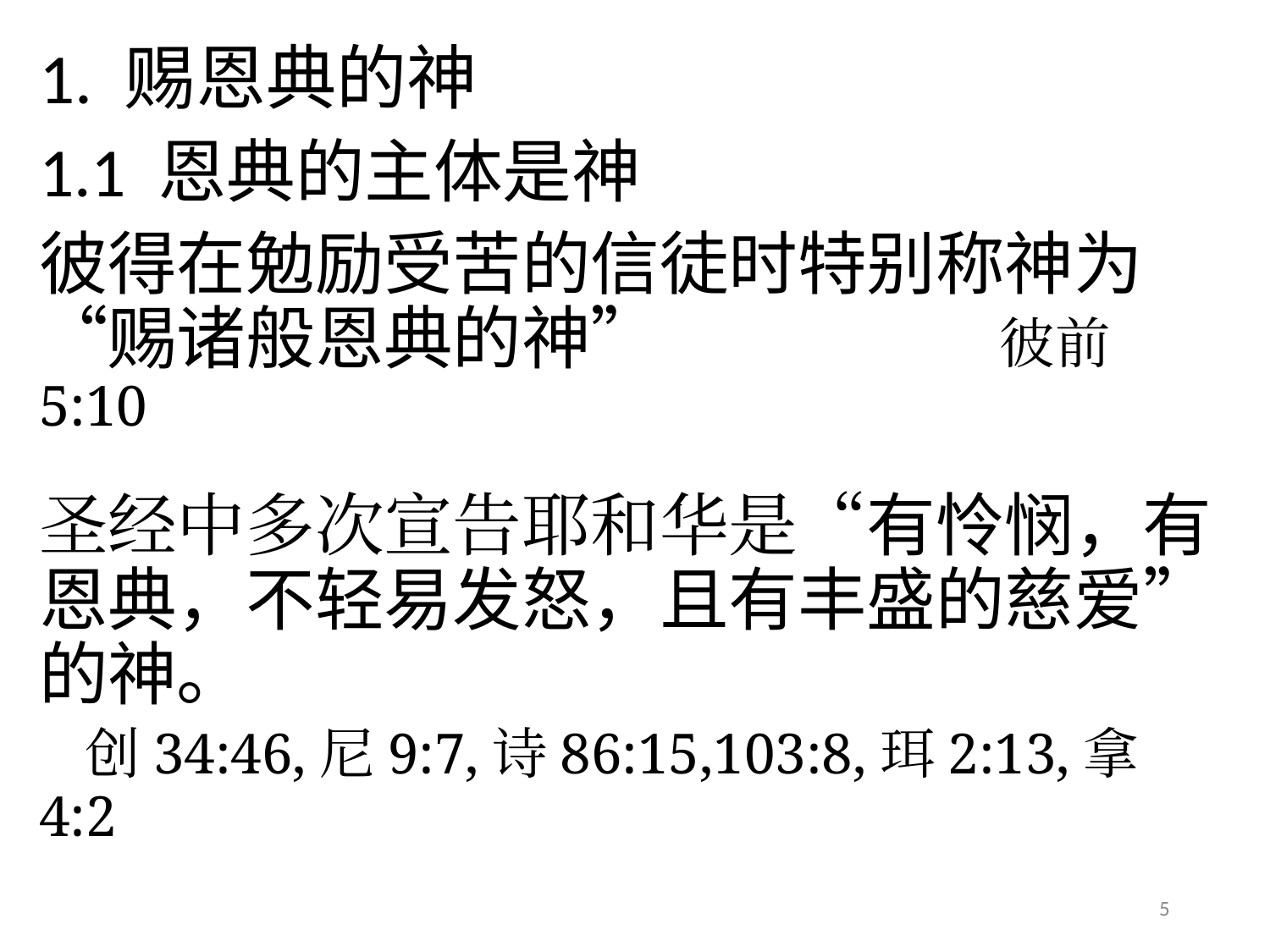

# 1. 赐恩典的神
1.1 恩典的主体是神
彼得在勉励受苦的信徒时特别称神为“赐诸般恩典的神”                      彼前5:10

圣经中多次宣告耶和华是“有怜悯，有恩典，不轻易发怒，且有丰盛的慈爱”的神。
   创34:46,尼9:7,诗86:15,103:8,珥2:13,拿4:2

5